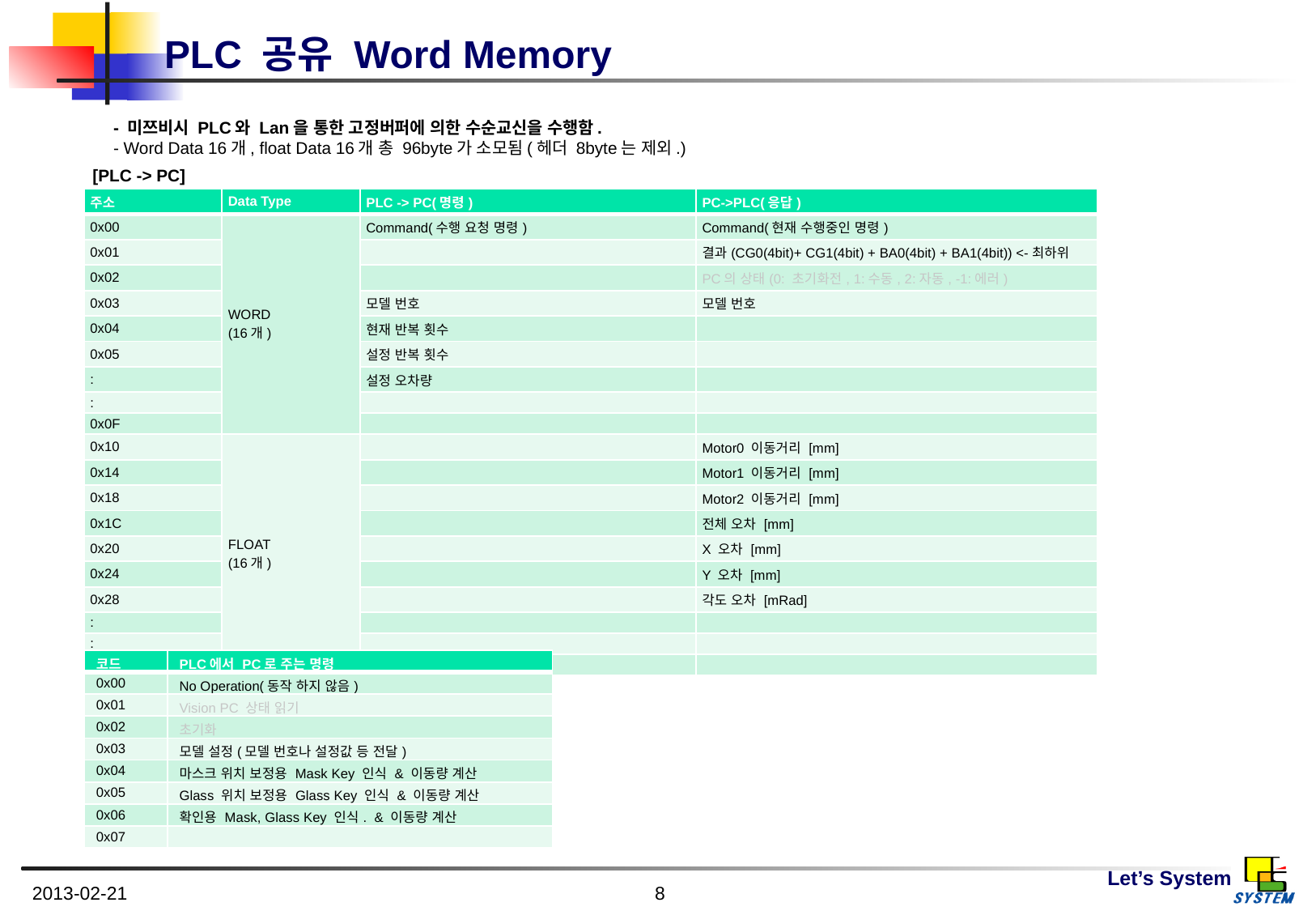

# PLC 공유 Word Memory
- 미쯔비시 PLC와 Lan을 통한 고정버퍼에 의한 수순교신을 수행함.
- Word Data 16개, float Data 16개 총 96byte가 소모됨(헤더 8byte는 제외.)
[PLC -> PC]
| 주소 | Data Type | PLC -> PC(명령) | PC->PLC(응답) |
| --- | --- | --- | --- |
| 0x00 | WORD (16개) | Command(수행 요청 명령) | Command(현재 수행중인 명령) |
| 0x01 |  |  | 결과(CG0(4bit)+ CG1(4bit) + BA0(4bit) + BA1(4bit)) <-최하위 |
| 0x02 |  |  | PC의 상태(0: 초기화전, 1:수동, 2:자동, -1:에러) |
| 0x03 |  | 모델 번호 | 모델 번호 |
| 0x04 |  | 현재 반복 횟수 |  |
| 0x05 |  | 설정 반복 횟수 |  |
| : |  | 설정 오차량 |  |
| : |  |  |  |
| 0x0F |  |  |  |
| 0x10 | FLOAT (16개) |  | Motor0 이동거리 [mm] |
| 0x14 |  |  | Motor1 이동거리 [mm] |
| 0x18 |  |  | Motor2 이동거리 [mm] |
| 0x1C |  |  | 전체 오차 [mm] |
| 0x20 |  |  | X 오차 [mm] |
| 0x24 |  |  | Y 오차 [mm] |
| 0x28 |  |  | 각도 오차 [mRad] |
| : |  |  |  |
| : |  |  |  |
| 0x4C |  |  |  |
| 코드 | PLC에서 PC로 주는 명령 |
| --- | --- |
| 0x00 | No Operation(동작 하지 않음) |
| 0x01 | Vision PC 상태 읽기 |
| 0x02 | 초기화 |
| 0x03 | 모델 설정(모델 번호나 설정값 등 전달) |
| 0x04 | 마스크 위치 보정용 Mask Key 인식 & 이동량 계산 |
| 0x05 | Glass 위치 보정용 Glass Key 인식 & 이동량 계산 |
| 0x06 | 확인용 Mask, Glass Key 인식. & 이동량 계산 |
| 0x07 |  |
2013-02-21
8